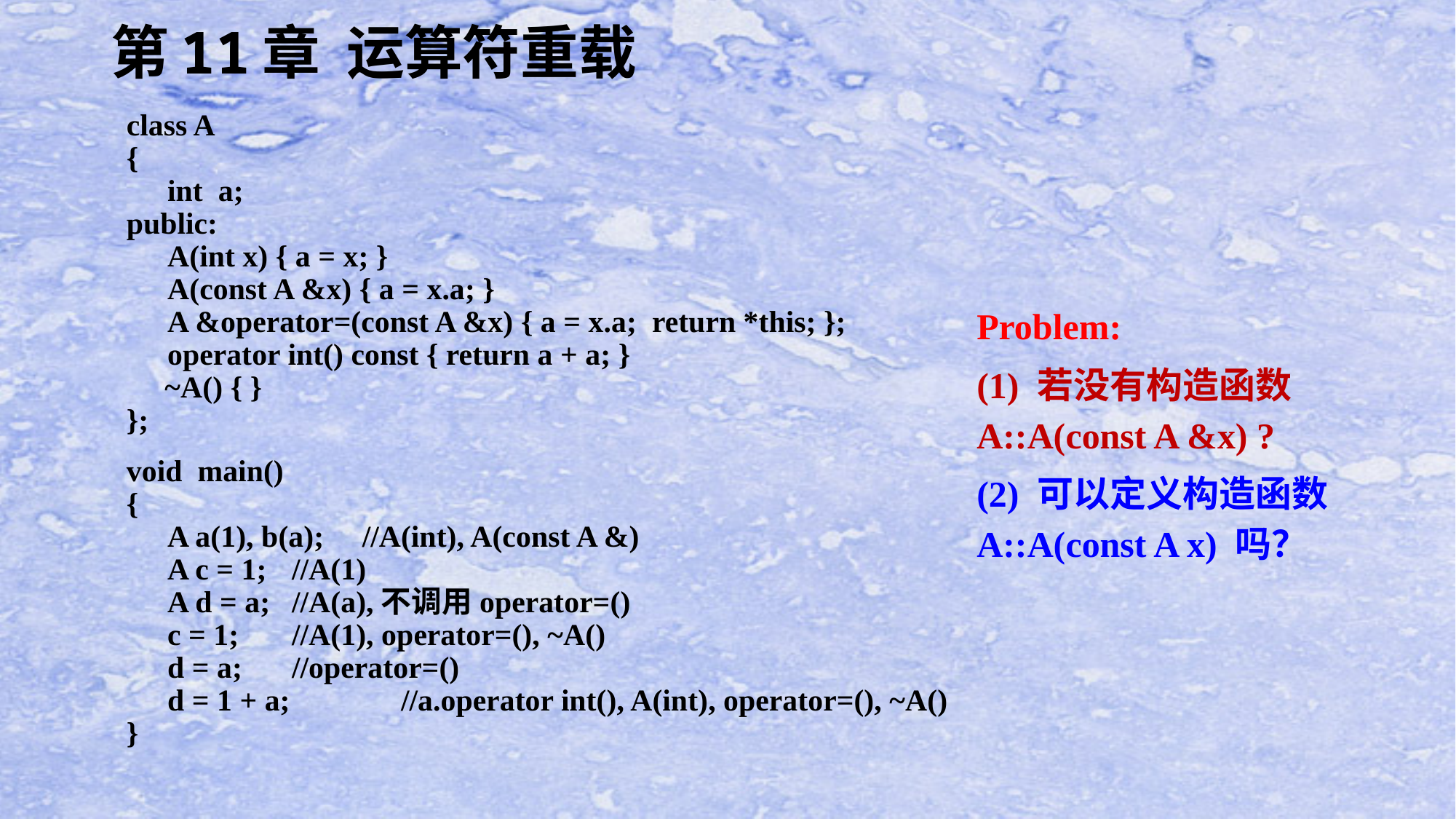

第11章  运算符重载
class A
{
	int  a;
public:
	A(int x) { a = x; }
	A(const A &x) { a = x.a; }
	A &operator=(const A &x) { a = x.a;  return *this; };
	operator int() const { return a + a; }
     ~A() { }
};
void  main()
{
	A a(1), b(a);     //A(int), A(const A &)
	A c = 1;	  //A(1)
	A d = a;	  //A(a),不调用operator=()
	c = 1;	  //A(1), operator=(), ~A()
	d = a;	  //operator=()
	d = 1 + a;	  //a.operator int(), A(int), operator=(), ~A()
}
Problem:
(1) 若没有构造函数 A::A(const A &x) ?
(2) 可以定义构造函数A::A(const A x) 吗？